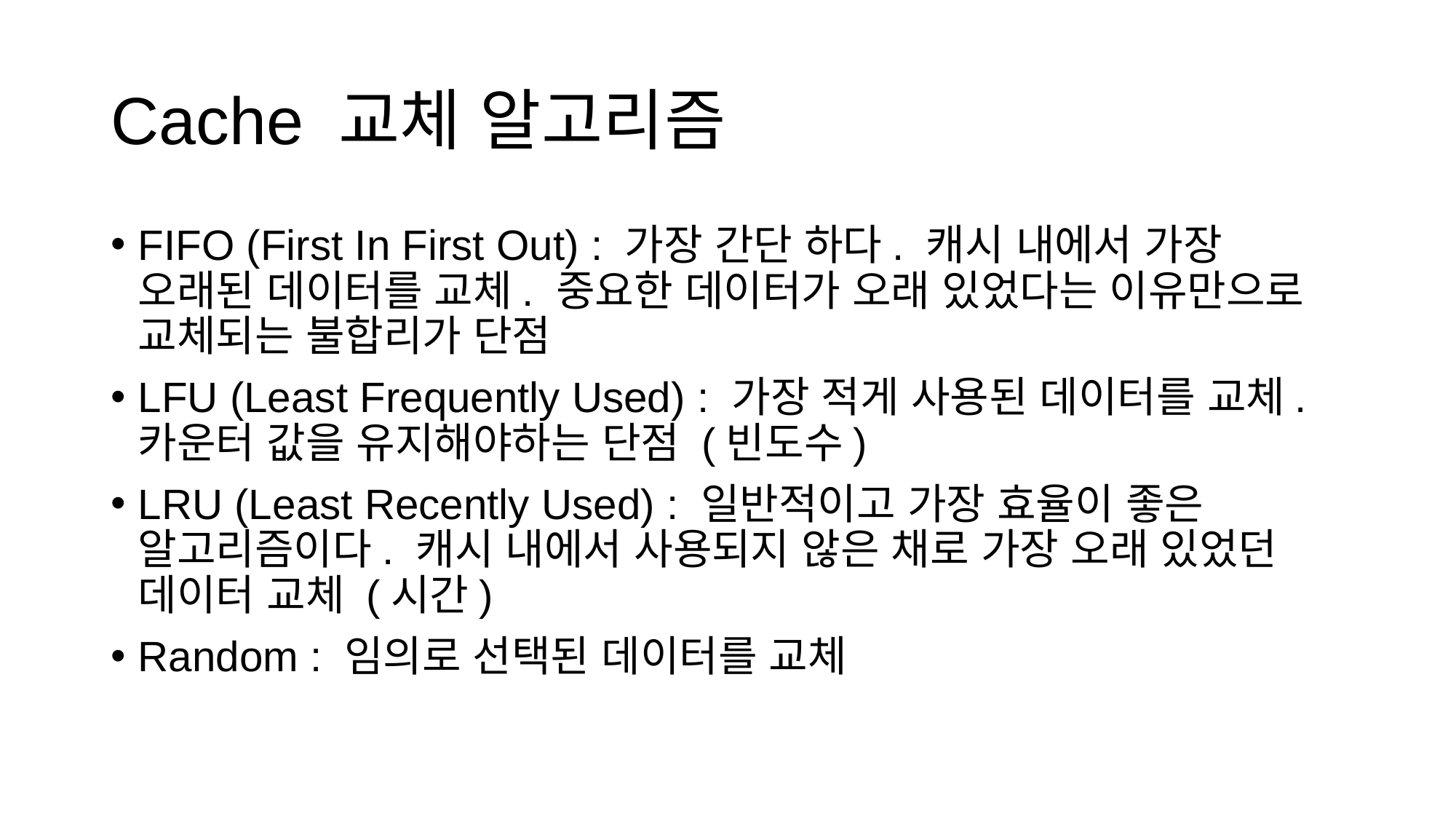

# Cache 교체 알고리즘
FIFO (First In First Out) : 가장 간단 하다. 캐시 내에서 가장 오래된 데이터를 교체. 중요한 데이터가 오래 있었다는 이유만으로 교체되는 불합리가 단점
LFU (Least Frequently Used) : 가장 적게 사용된 데이터를 교체. 카운터 값을 유지해야하는 단점 (빈도수)
LRU (Least Recently Used) : 일반적이고 가장 효율이 좋은 알고리즘이다. 캐시 내에서 사용되지 않은 채로 가장 오래 있었던 데이터 교체 (시간)
Random : 임의로 선택된 데이터를 교체